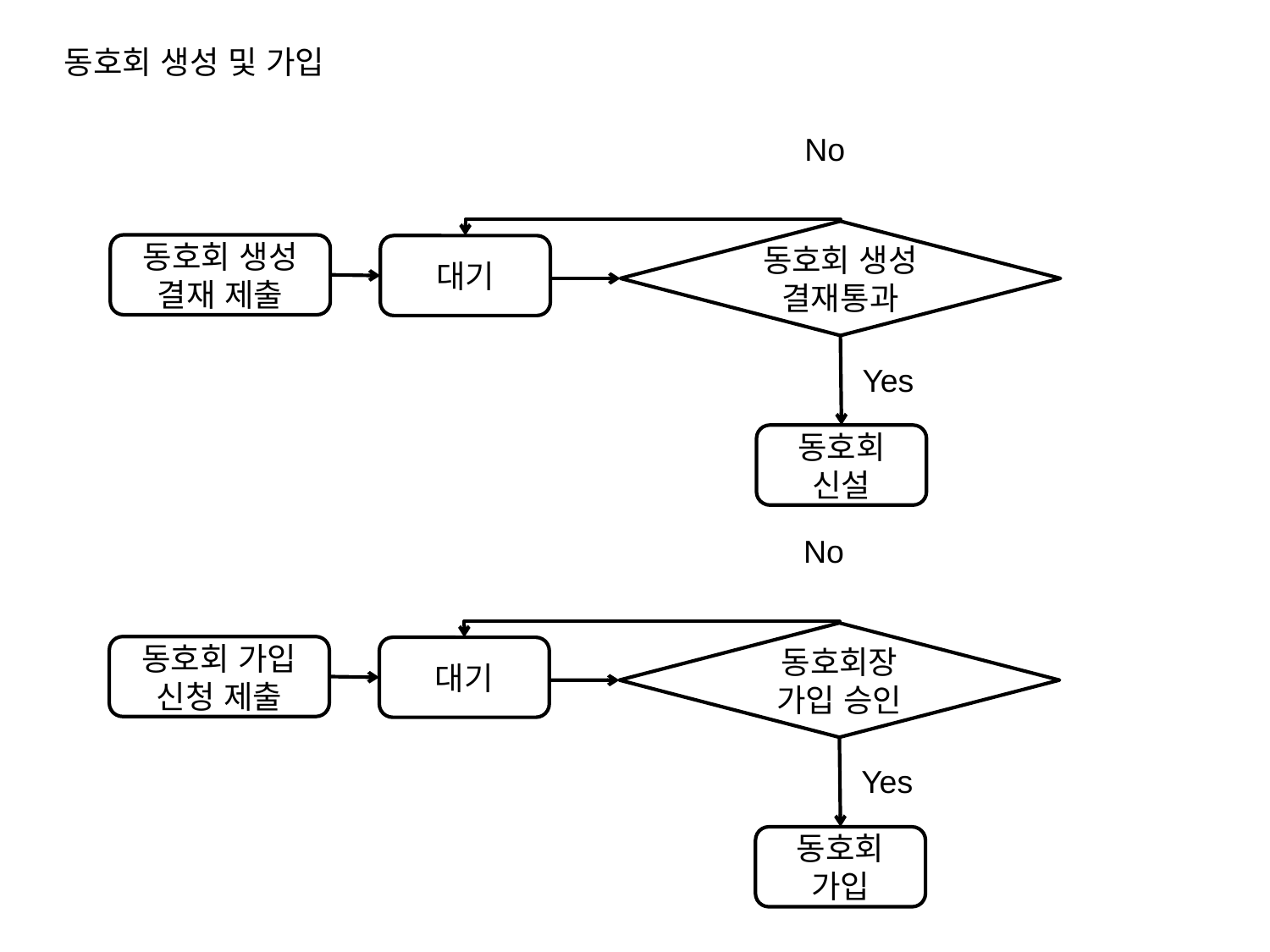

동호회 생성 및 가입
No
동호회 생성 결재통과
동호회 생성 결재 제출
대기
Yes
동호회 신설
No
동호회장
가입 승인
동호회 가입
신청 제출
대기
Yes
동호회 가입